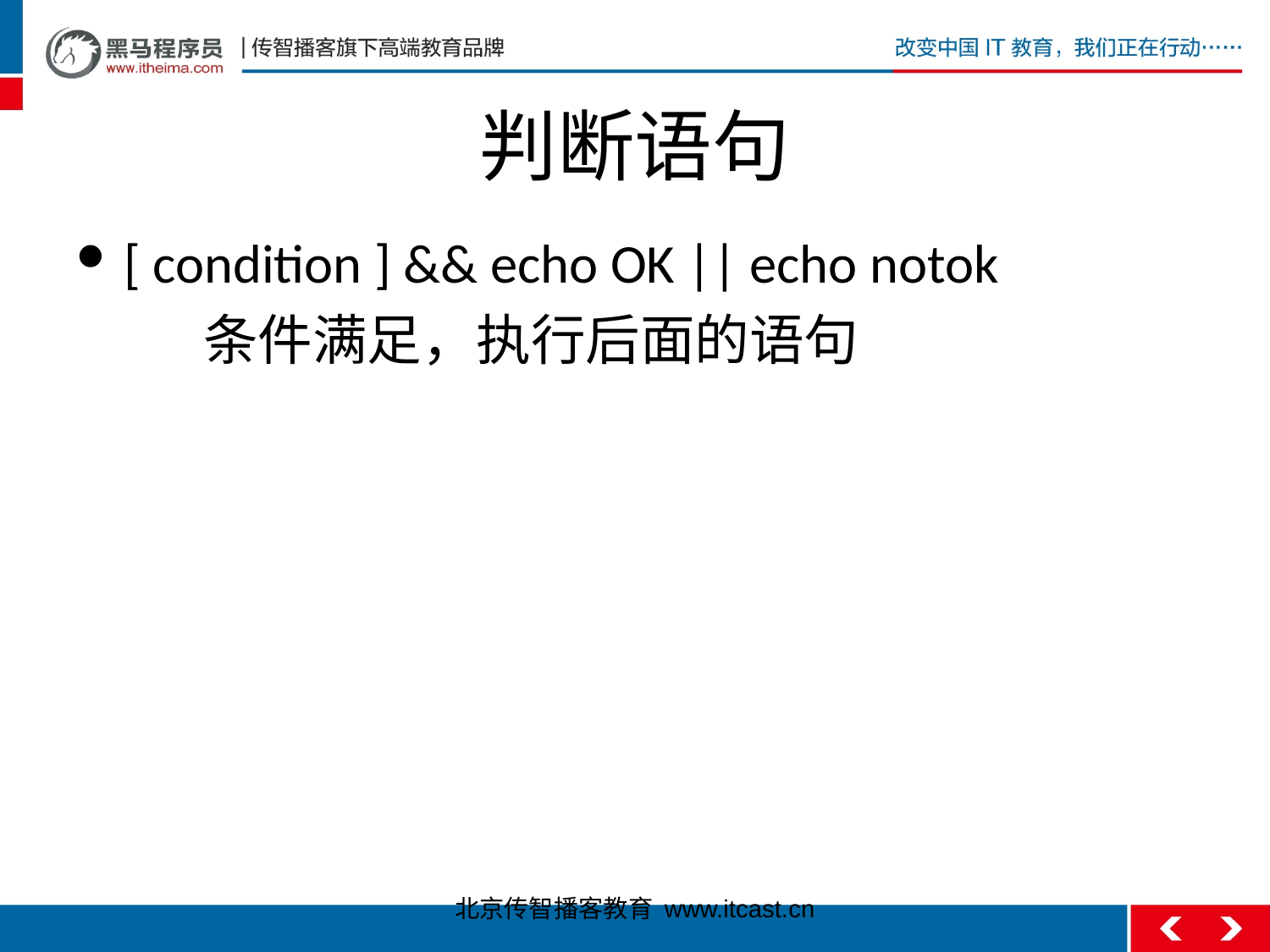

# 判断语句
[ condition ] && echo OK || echo notok
	条件满足，执行后面的语句
北京传智播客教育 www.itcast.cn